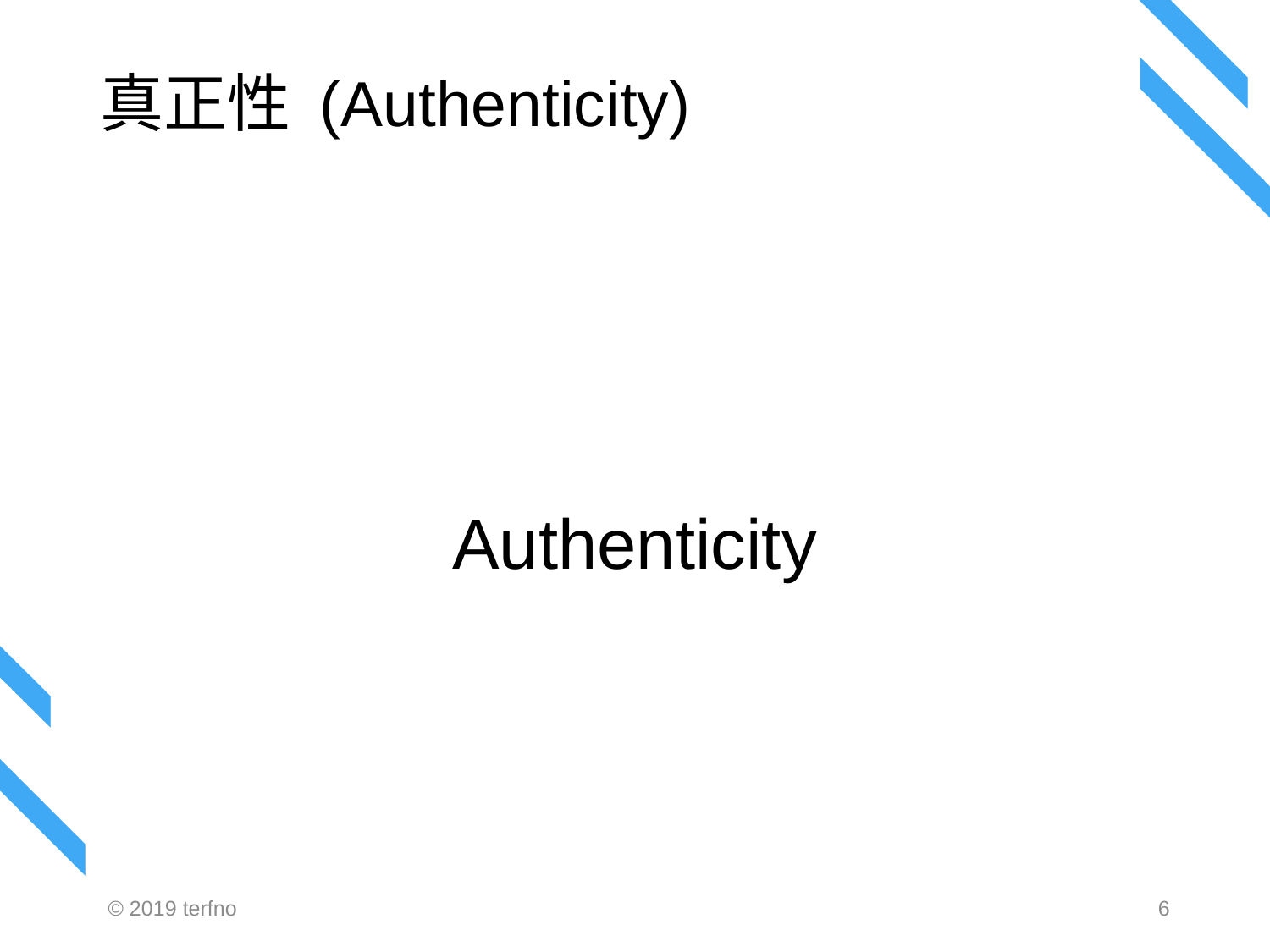

# 真正性 (Authenticity)
Authenticity
© 2019 terfno
6